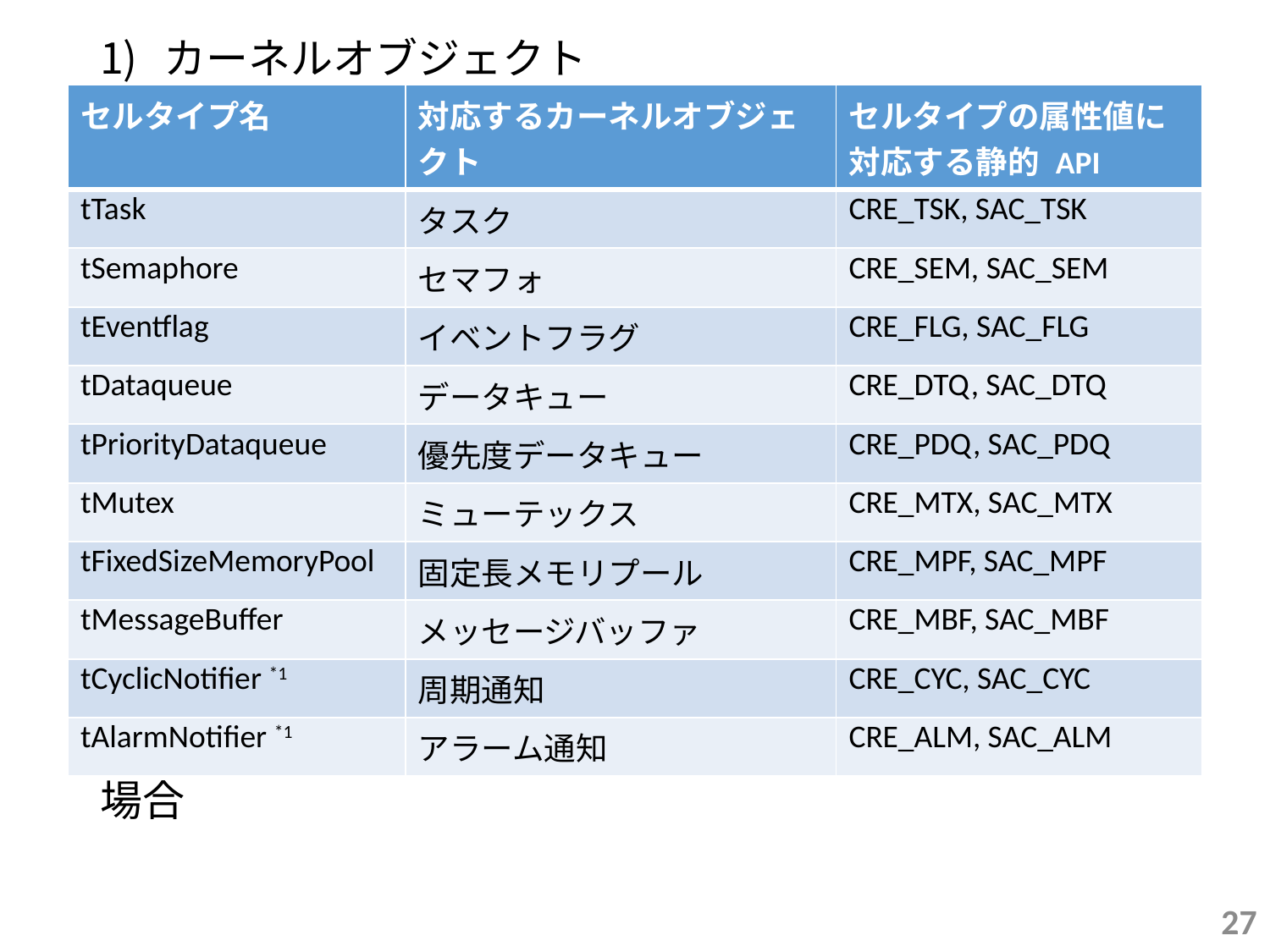

#
カーネルオブジェクト

*1 通知先がカーネルオブジェクト（ハンドラ以外）の場合

| セルタイプ名 | 対応するカーネルオブジェクト | セルタイプの属性値に対応する静的 API |
| --- | --- | --- |
| tTask | タスク | CRE\_TSK, SAC\_TSK |
| tSemaphore | セマフォ | CRE\_SEM, SAC\_SEM |
| tEventflag | イベントフラグ | CRE\_FLG, SAC\_FLG |
| tDataqueue | データキュー | CRE\_DTQ, SAC\_DTQ |
| tPriorityDataqueue | 優先度データキュー | CRE\_PDQ, SAC\_PDQ |
| tMutex | ミューテックス | CRE\_MTX, SAC\_MTX |
| tFixedSizeMemoryPool | 固定長メモリプール | CRE\_MPF, SAC\_MPF |
| tMessageBuffer | メッセージバッファ | CRE\_MBF, SAC\_MBF |
| tCyclicNotifier \*1 | 周期通知 | CRE\_CYC, SAC\_CYC |
| tAlarmNotifier \*1 | アラーム通知 | CRE\_ALM, SAC\_ALM |
27